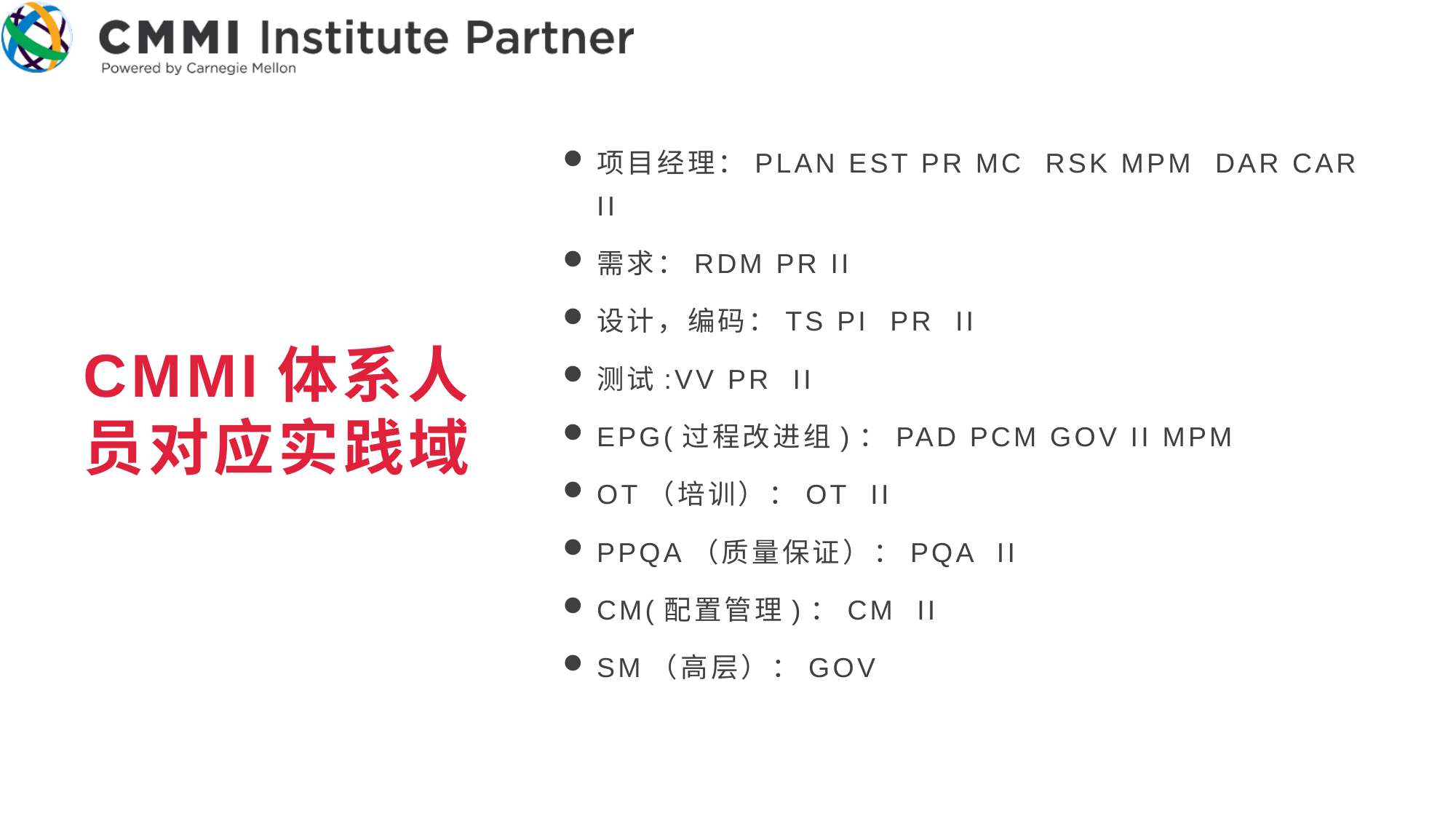

项目经理：PLAN EST PR MC  RSK MPM  DAR CAR II
需求：RDM PR II
设计，编码：TS PI  PR  II
测试:VV PR  II
EPG(过程改进组)：PAD PCM GOV II MPM
OT（培训）：OT  II
PPQA（质量保证）：PQA  II
CM(配置管理)：CM  II
SM（高层）：GOV
CMMI体系人员对应实践域